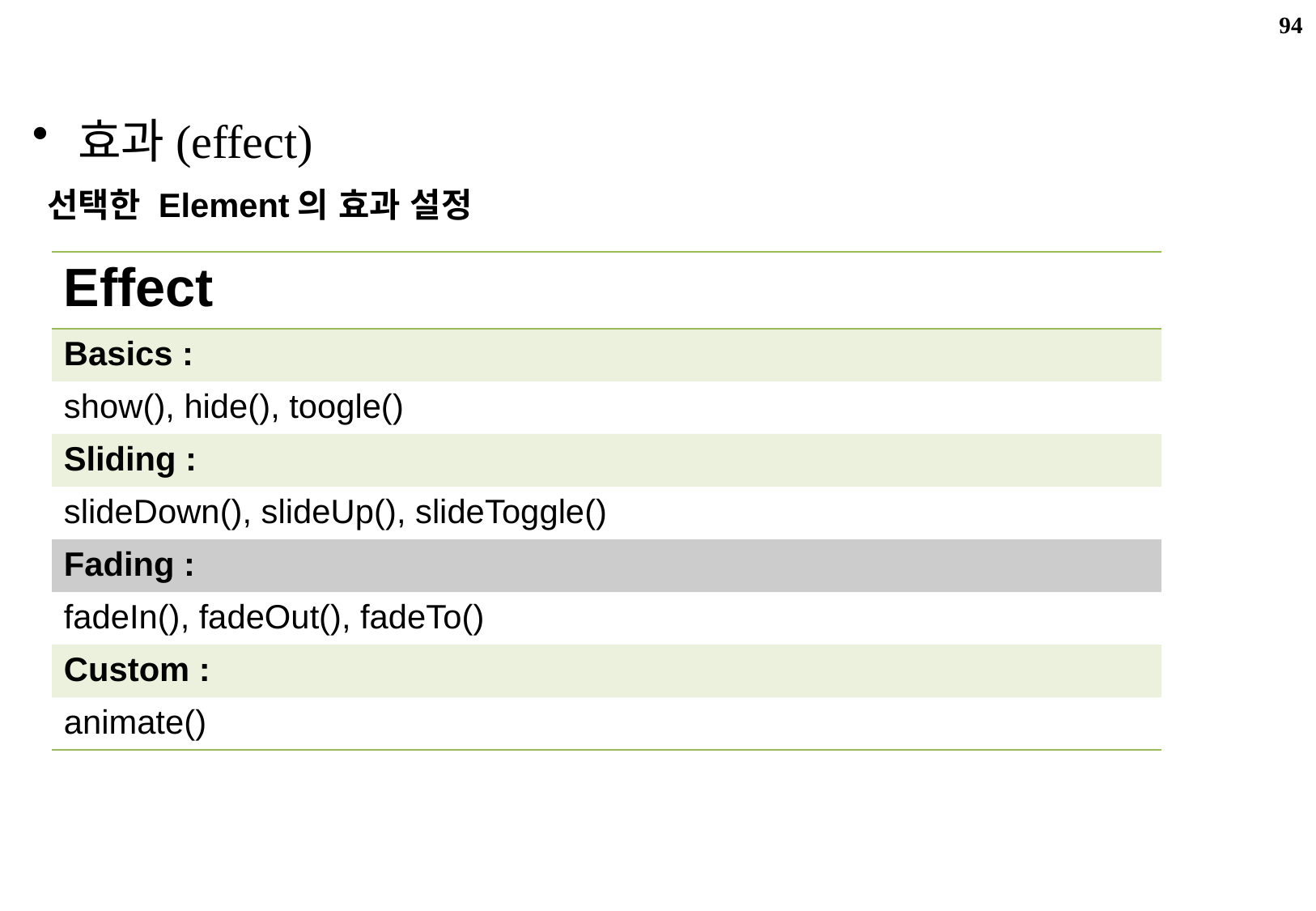

94
JQuery
효과(effect)

선택한 Element의 효과 설정
| Effect |
| --- |
| Basics : |
| show(), hide(), toogle() |
| Sliding : |
| slideDown(), slideUp(), slideToggle() |
| Fading : |
| fadeIn(), fadeOut(), fadeTo() |
| Custom : |
| animate() |